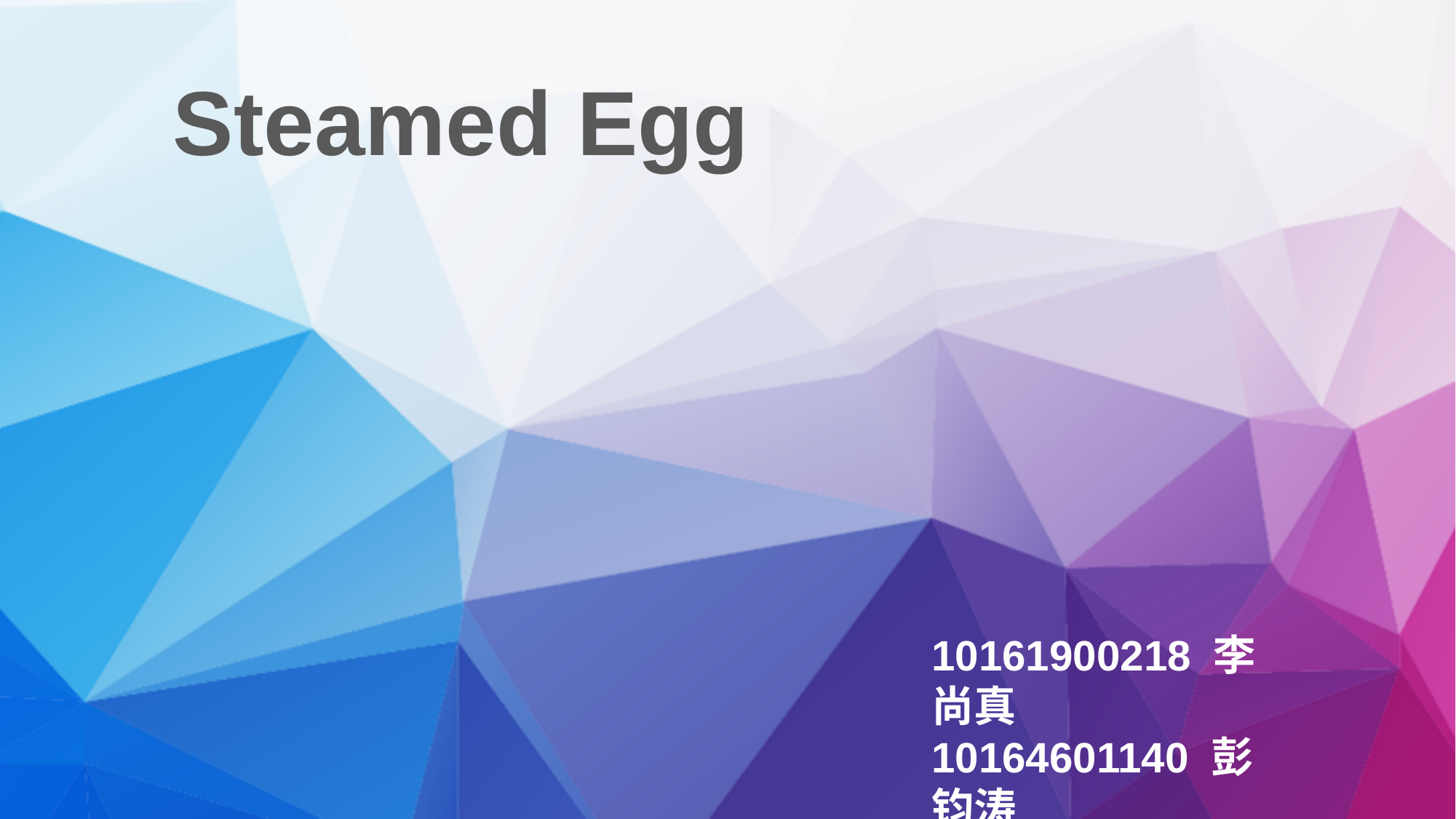

Steamed Egg
10161900218 李尚真
10164601140 彭钧涛
10164800305 郭源杰